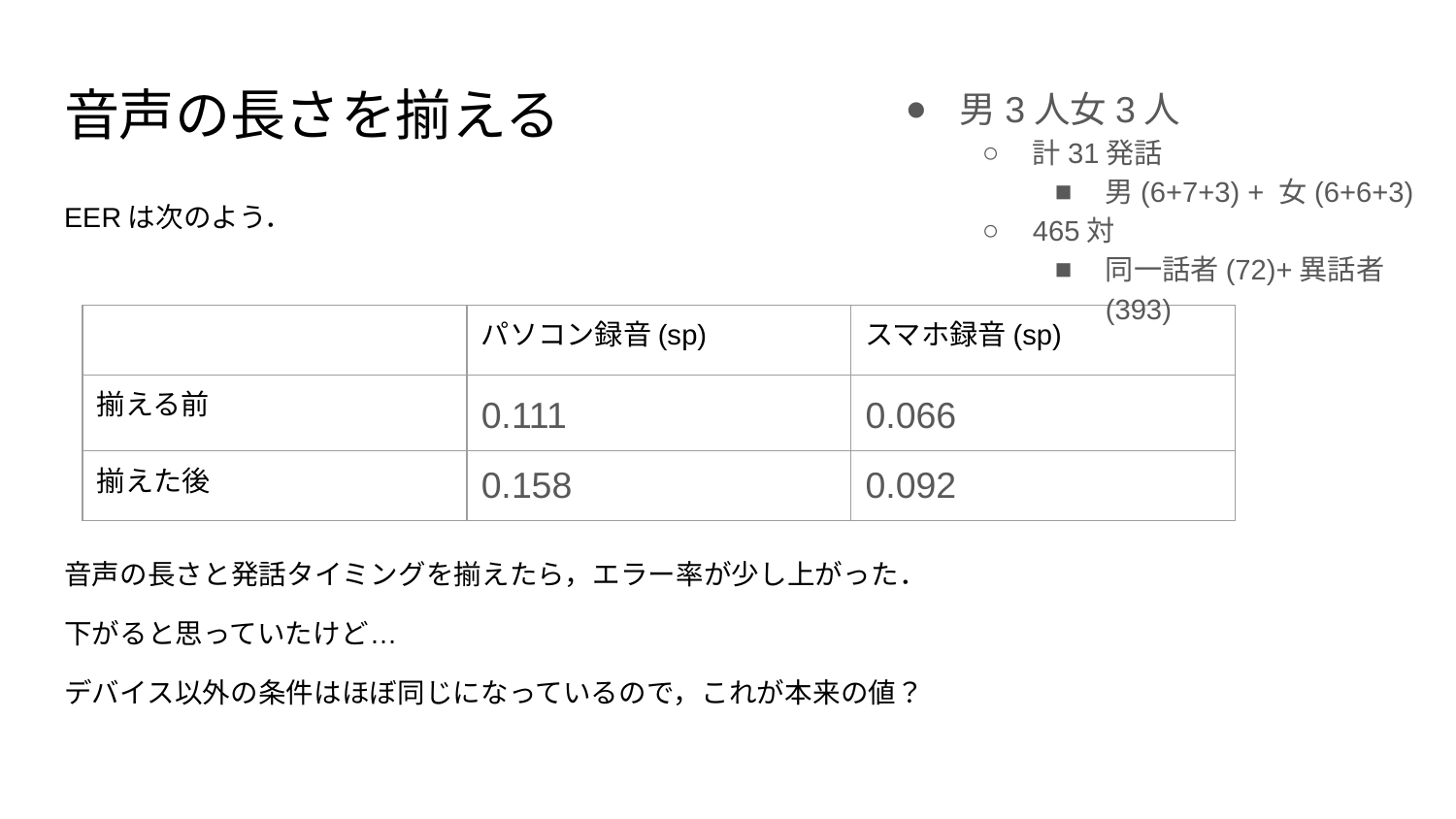

男3人女3人
計31発話
男(6+7+3) + 女(6+6+3)
465対
同一話者(72)+異話者(393)
# 音声の長さを揃える
EERは次のよう．

音声の長さと発話タイミングを揃えたら，エラー率が少し上がった．
下がると思っていたけど…
デバイス以外の条件はほぼ同じになっているので，これが本来の値？
|  | パソコン録音(sp) | スマホ録音(sp) |
| --- | --- | --- |
| 揃える前 | 0.111 | 0.066 |
| 揃えた後 | 0.158 | 0.092 |